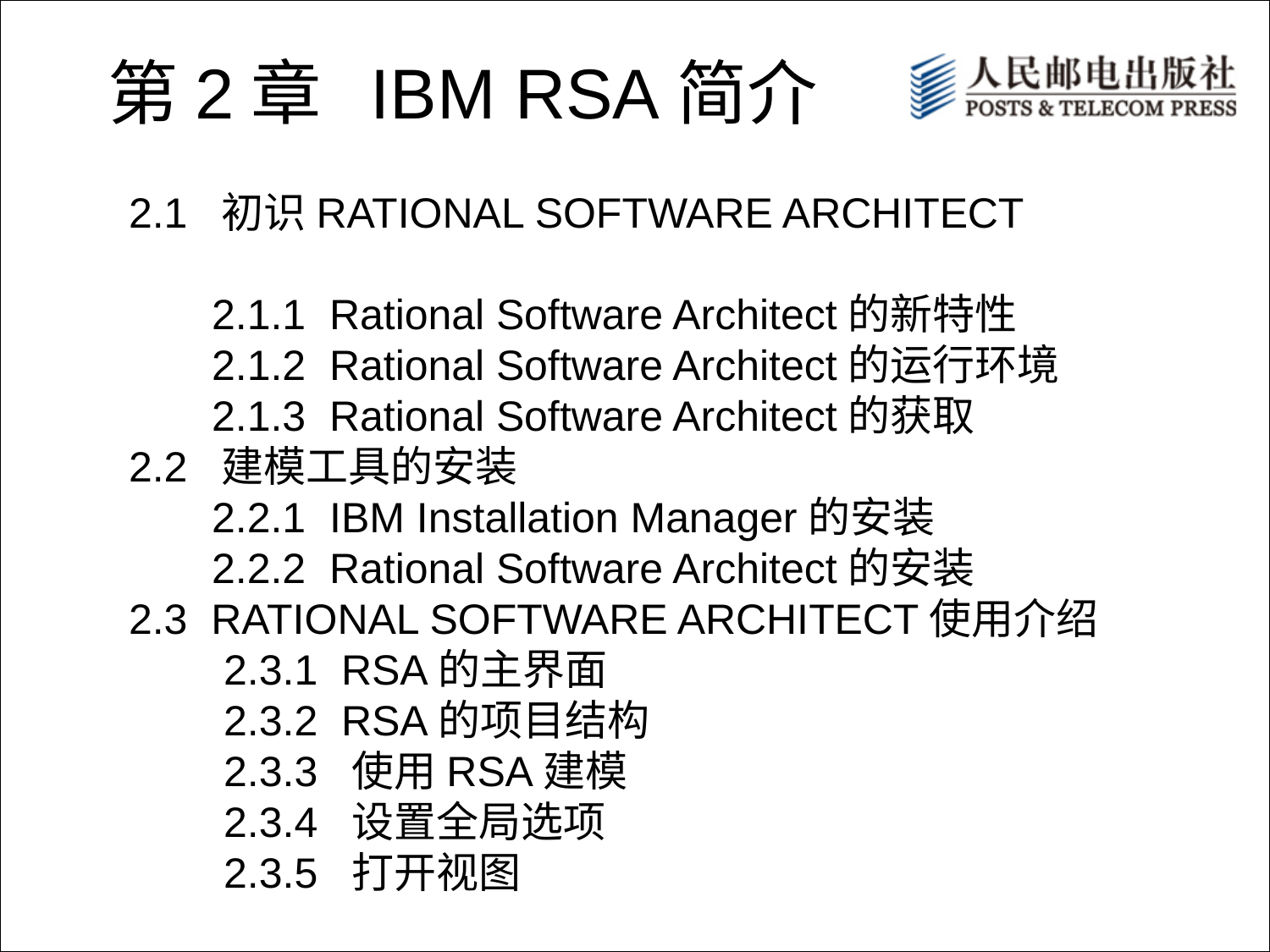

第2章  IBM RSA简介
2.1  初识RATIONAL SOFTWARE ARCHITECT
       2.1.1  Rational Software Architect的新特性
       2.1.2  Rational Software Architect的运行环境
       2.1.3  Rational Software Architect的获取
2.2  建模工具的安装
       2.2.1  IBM Installation Manager的安装
       2.2.2  Rational Software Architect的安装
2.3  RATIONAL SOFTWARE ARCHITECT使用介绍
        2.3.1  RSA的主界面
        2.3.2  RSA的项目结构
        2.3.3  使用RSA建模
        2.3.4  设置全局选项
        2.3.5  打开视图